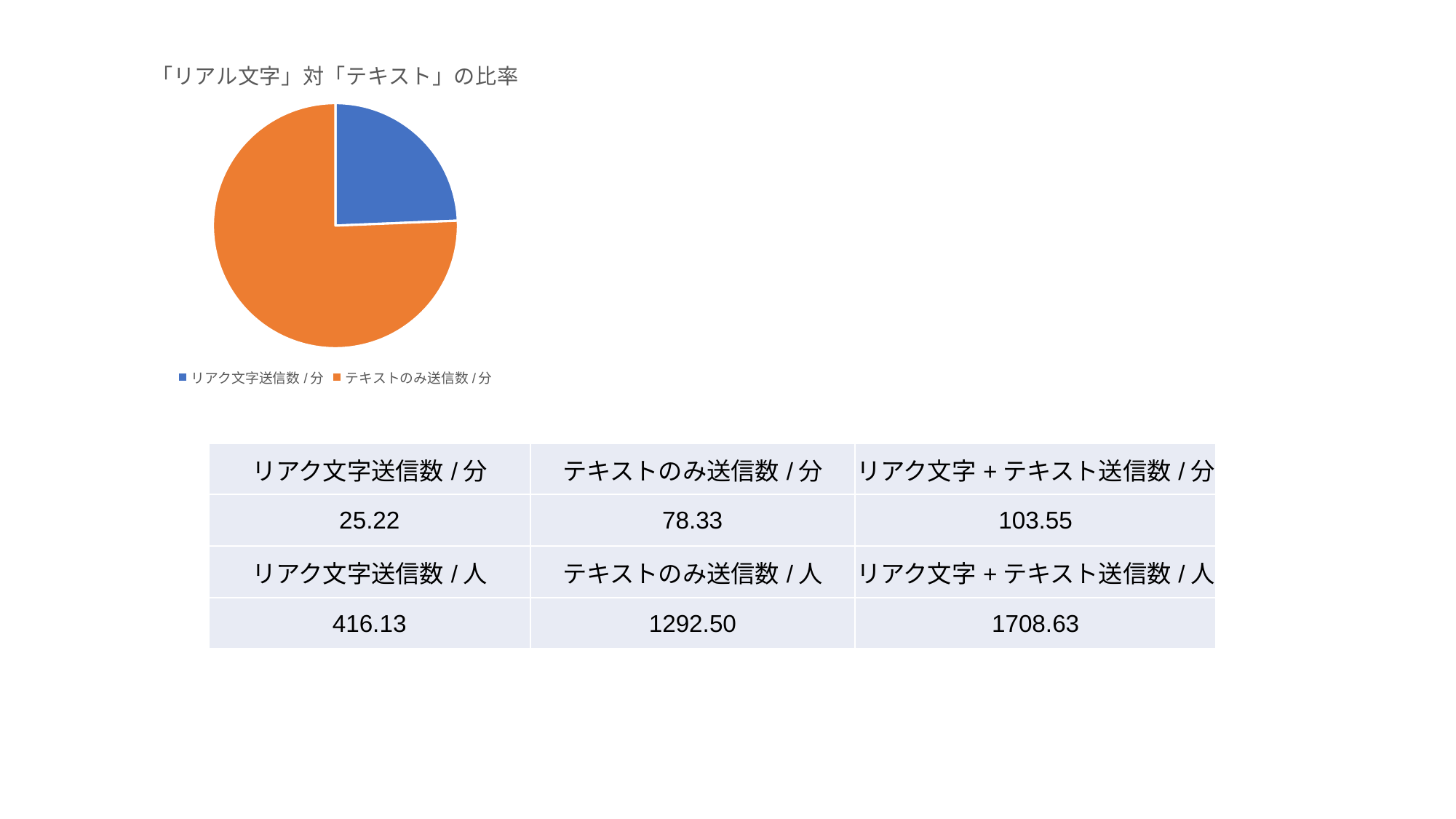

### Chart: 「リアル文字」対「テキスト」の比率

| Category |  |
|---|---|
| リアク文字送信数/分 | 25.22020202020202 |
| テキストのみ送信数/分 | 78.3333333333333 |
| リアク文字送信数/分 | テキストのみ送信数/分 | リアク文字+テキスト送信数/分 |
| --- | --- | --- |
| 25.22 | 78.33 | 103.55 |
| リアク文字送信数/人 | テキストのみ送信数/人 | リアク文字+テキスト送信数/人 |
| 416.13 | 1292.50 | 1708.63 |